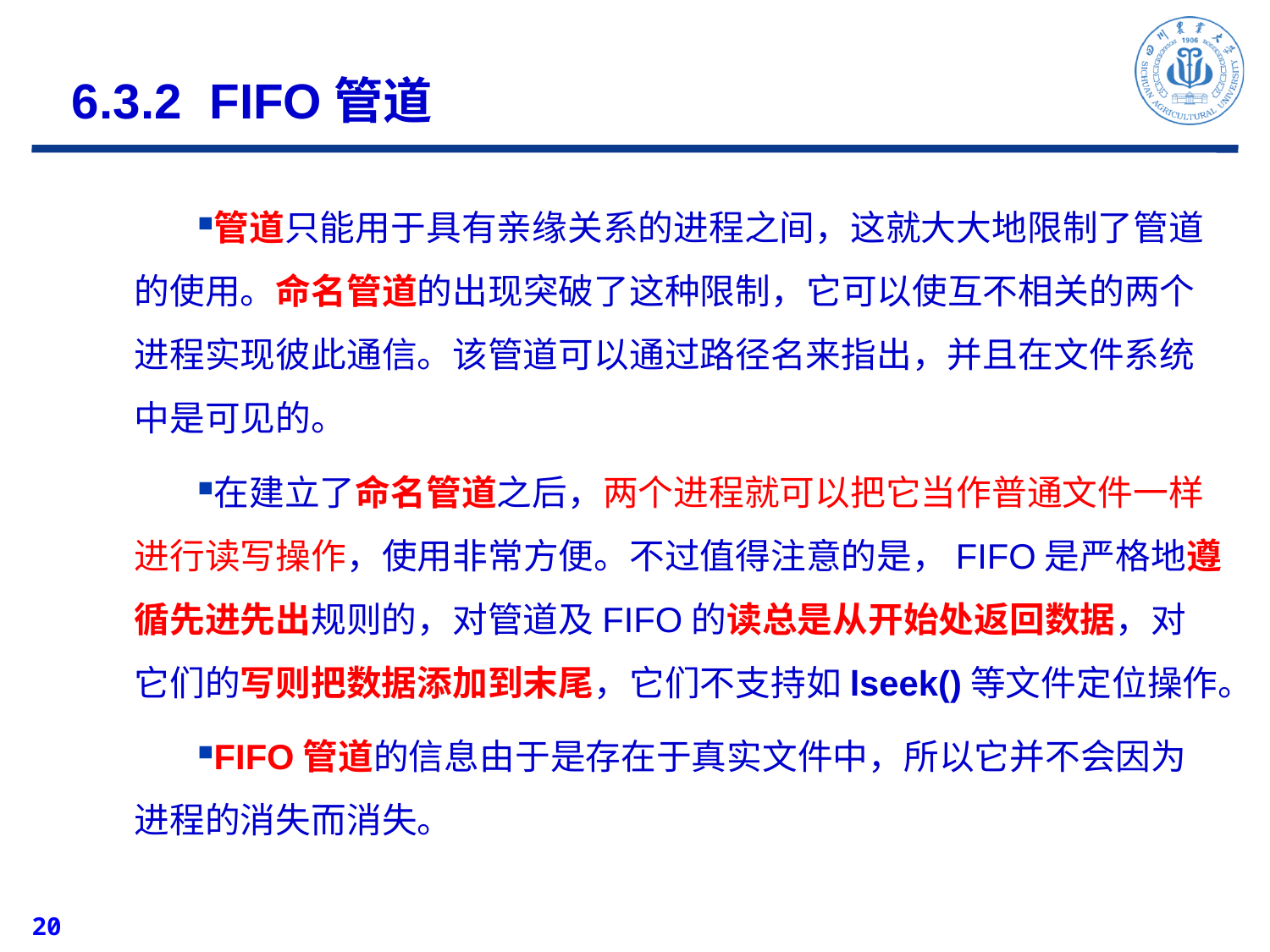

6.3.2  FIFO管道
管道只能用于具有亲缘关系的进程之间，这就大大地限制了管道的使用。命名管道的出现突破了这种限制，它可以使互不相关的两个进程实现彼此通信。该管道可以通过路径名来指出，并且在文件系统中是可见的。
在建立了命名管道之后，两个进程就可以把它当作普通文件一样进行读写操作，使用非常方便。不过值得注意的是，FIFO是严格地遵循先进先出规则的，对管道及FIFO的读总是从开始处返回数据，对它们的写则把数据添加到末尾，它们不支持如lseek()等文件定位操作。
FIFO管道的信息由于是存在于真实文件中，所以它并不会因为进程的消失而消失。